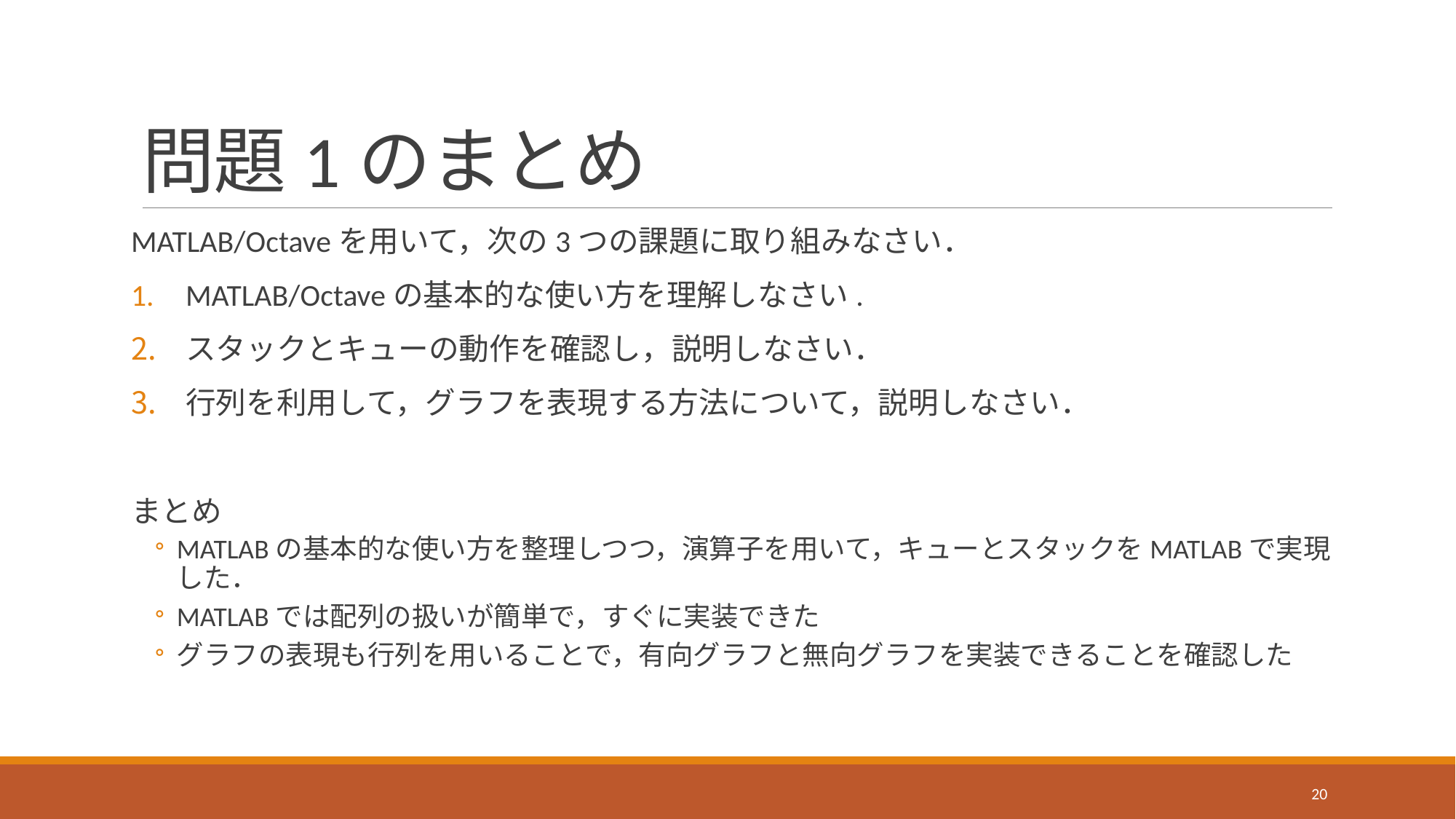

# 問題1のまとめ
MATLAB/Octaveを用いて，次の3つの課題に取り組みなさい．
MATLAB/Octaveの基本的な使い方を理解しなさい.
スタックとキューの動作を確認し，説明しなさい．
行列を利用して，グラフを表現する方法について，説明しなさい．

まとめ
MATLABの基本的な使い方を整理しつつ，演算子を用いて，キューとスタックをMATLABで実現した．
MATLABでは配列の扱いが簡単で，すぐに実装できた
グラフの表現も行列を用いることで，有向グラフと無向グラフを実装できることを確認した

20